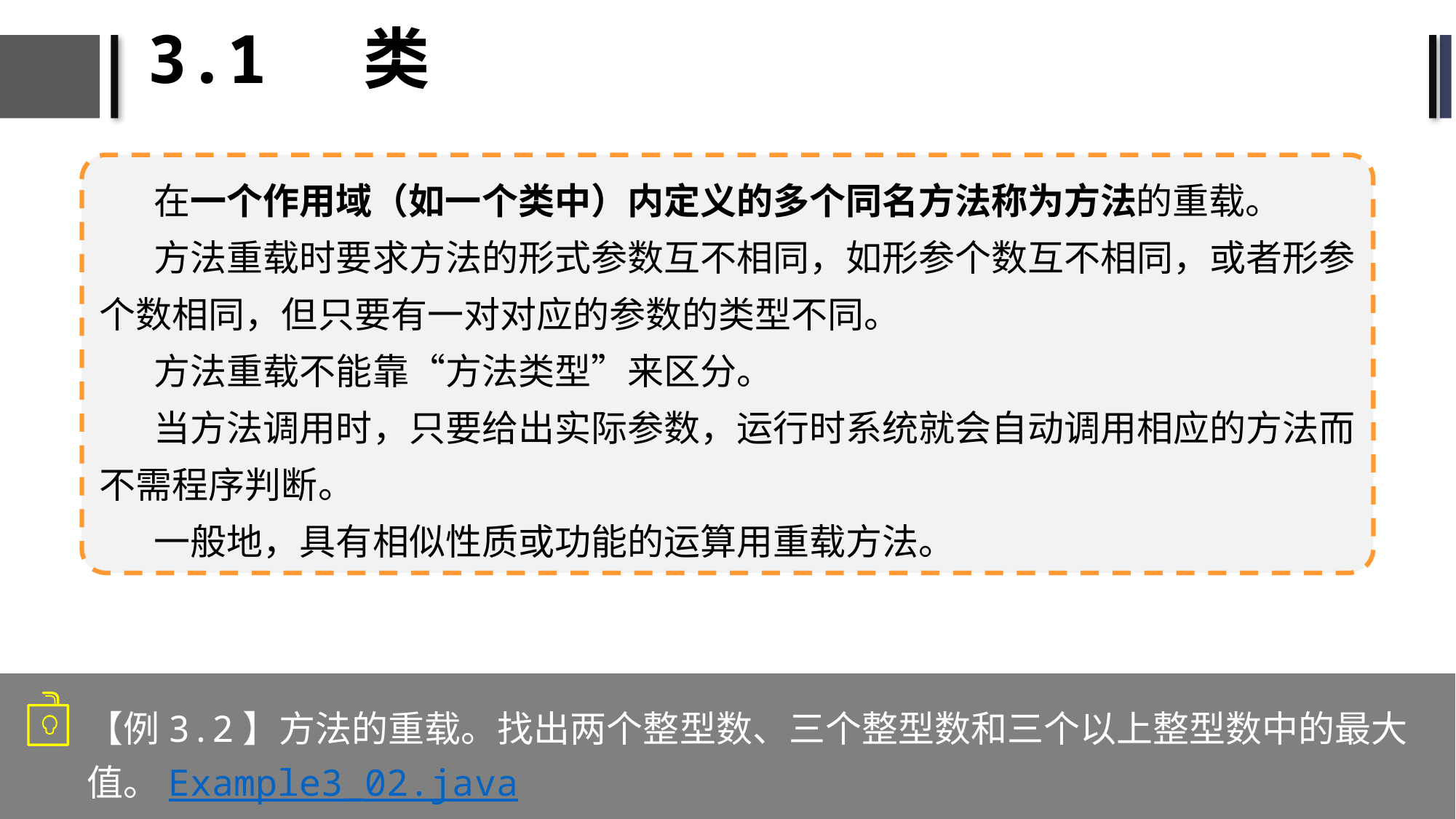

# 3.1  类
在一个作用域（如一个类中）内定义的多个同名方法称为方法的重载。
方法重载时要求方法的形式参数互不相同，如形参个数互不相同，或者形参个数相同，但只要有一对对应的参数的类型不同。
方法重载不能靠“方法类型”来区分。
当方法调用时，只要给出实际参数，运行时系统就会自动调用相应的方法而不需程序判断。
一般地，具有相似性质或功能的运算用重载方法。

【例3.2】方法的重载。找出两个整型数、三个整型数和三个以上整型数中的最大值。Example3_02.java